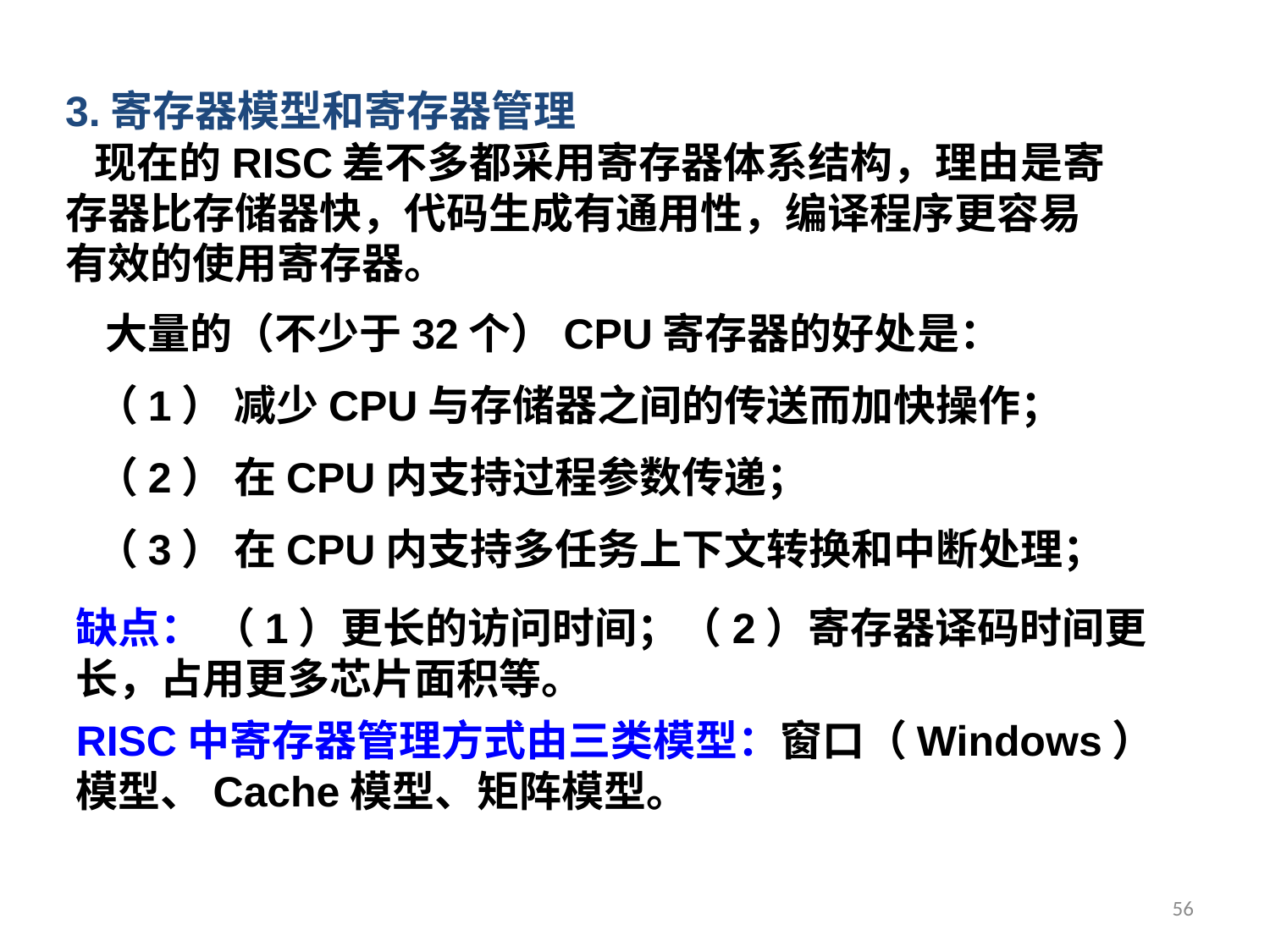

3.寄存器模型和寄存器管理
  现在的RISC差不多都采用寄存器体系结构，理由是寄存器比存储器快，代码生成有通用性，编译程序更容易有效的使用寄存器。
  大量的（不少于32个）CPU寄存器的好处是：
 （1） 减少CPU与存储器之间的传送而加快操作；
 （2） 在CPU内支持过程参数传递；
 （3） 在CPU内支持多任务上下文转换和中断处理；
缺点： （1）更长的访问时间；（2）寄存器译码时间更长，占用更多芯片面积等。
RISC中寄存器管理方式由三类模型：窗口（Windows）模型、Cache模型、矩阵模型。
56